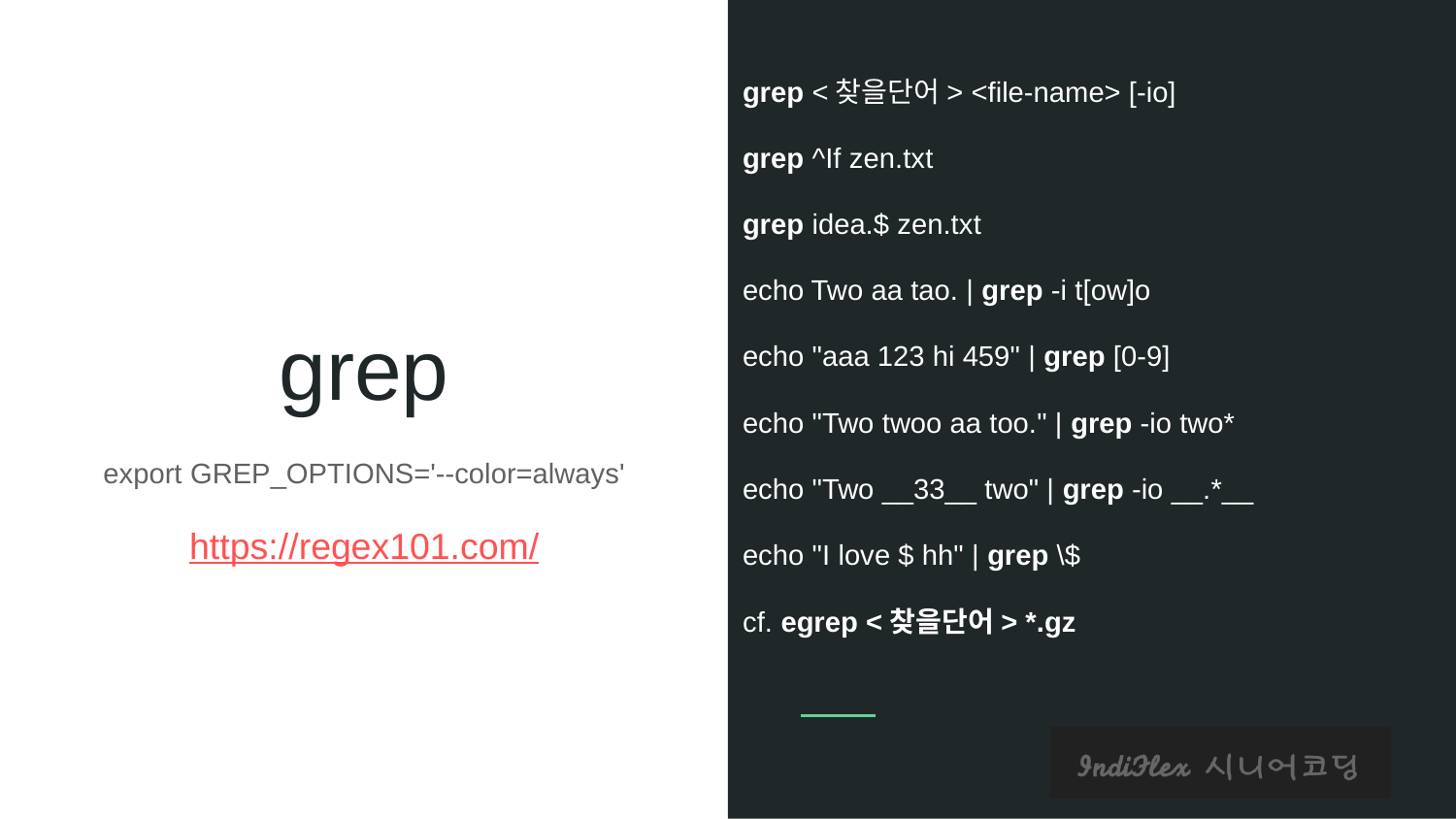

grep <찾을단어> <file-name> [-io]
grep ^If zen.txt
grep idea.$ zen.txt
echo Two aa tao. | grep -i t[ow]o
echo "aaa 123 hi 459" | grep [0-9]
echo "Two twoo aa too." | grep -io two*
echo "Two __33__ two" | grep -io __.*__
echo "I love $ hh" | grep \$
cf. egrep <찾을단어> *.gz
# grep
export GREP_OPTIONS='--color=always'

https://regex101.com/